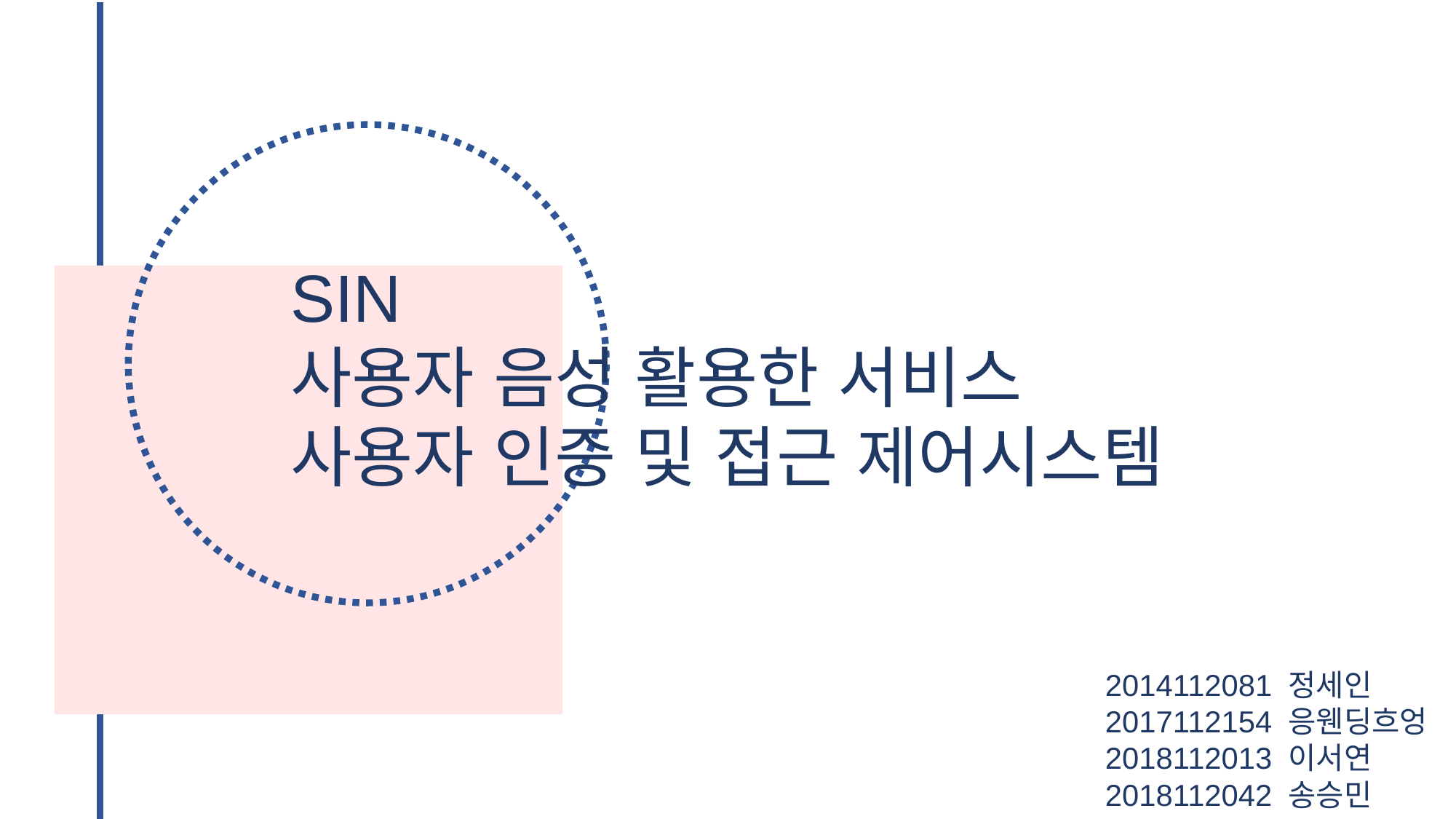

SIN
사용자 음성 활용한 서비스
사용자 인증 및 접근 제어시스템

2014112081 정세인
2017112154 응웬딩흐엉
2018112013 이서연
2018112042 송승민